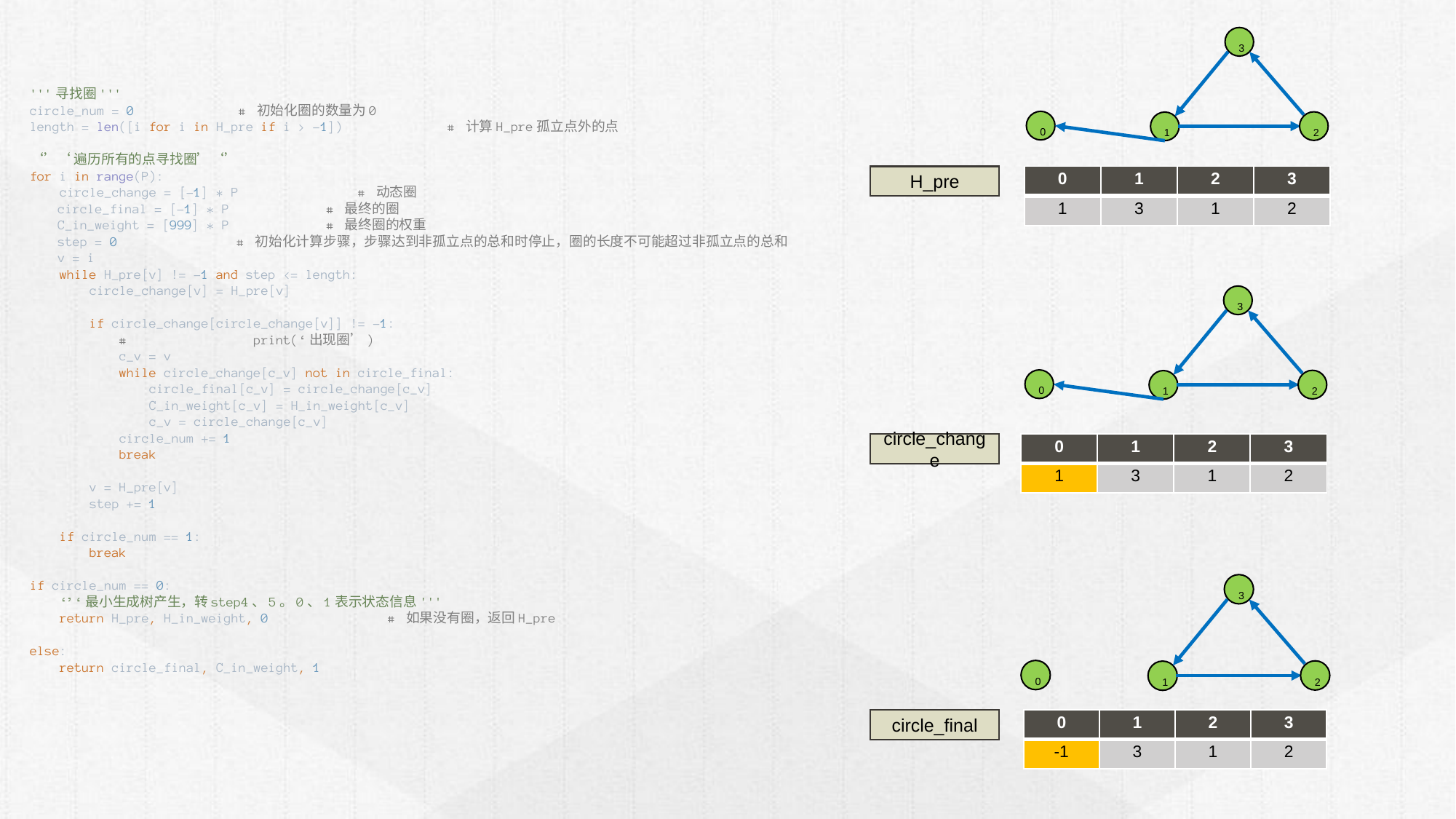

3
2
1
0
'''寻找圈'''
circle_num = 0              # 初始化圈的数量为0
length = len([i for i in H_pre if i > -1])              # 计算H_pre孤立点外的点

‘’‘遍历所有的点寻找圈’‘’
for i in range(P):
    circle_change = [-1] * P                # 动态圈
        circle_final = [-1] * P             # 最终的圈
        C_in_weight = [999] * P             # 最终圈的权重
        step = 0                # 初始化计算步骤，步骤达到非孤立点的总和时停止，圈的长度不可能超过非孤立点的总和
        v = i
    while H_pre[v] != -1 and step <= length:
        circle_change[v] = H_pre[v]
        if circle_change[circle_change[v]] != -1:
            #                 print(‘出现圈’)
            c_v = v
            while circle_change[c_v] not in circle_final:
                circle_final[c_v] = circle_change[c_v]
                C_in_weight[c_v] = H_in_weight[c_v]
                c_v = circle_change[c_v]
            circle_num += 1
            break
        v = H_pre[v]
        step += 1
    if circle_num == 1:
        break
if circle_num == 0:
    ‘’‘最小生成树产生，转step4、5。0、1表示状态信息'''
    return H_pre, H_in_weight, 0                # 如果没有圈，返回H_pre
else:
    return circle_final, C_in_weight, 1
H_pre
| 0 | 1 | 2 | 3 |
| --- | --- | --- | --- |
| 1 | 3 | 1 | 2 |
3
2
1
0
| 0 | 1 | 2 | 3 |
| --- | --- | --- | --- |
| 1 | 3 | 1 | 2 |
circle_change
3
2
1
0
circle_final
| 0 | 1 | 2 | 3 |
| --- | --- | --- | --- |
| -1 | 3 | 1 | 2 |